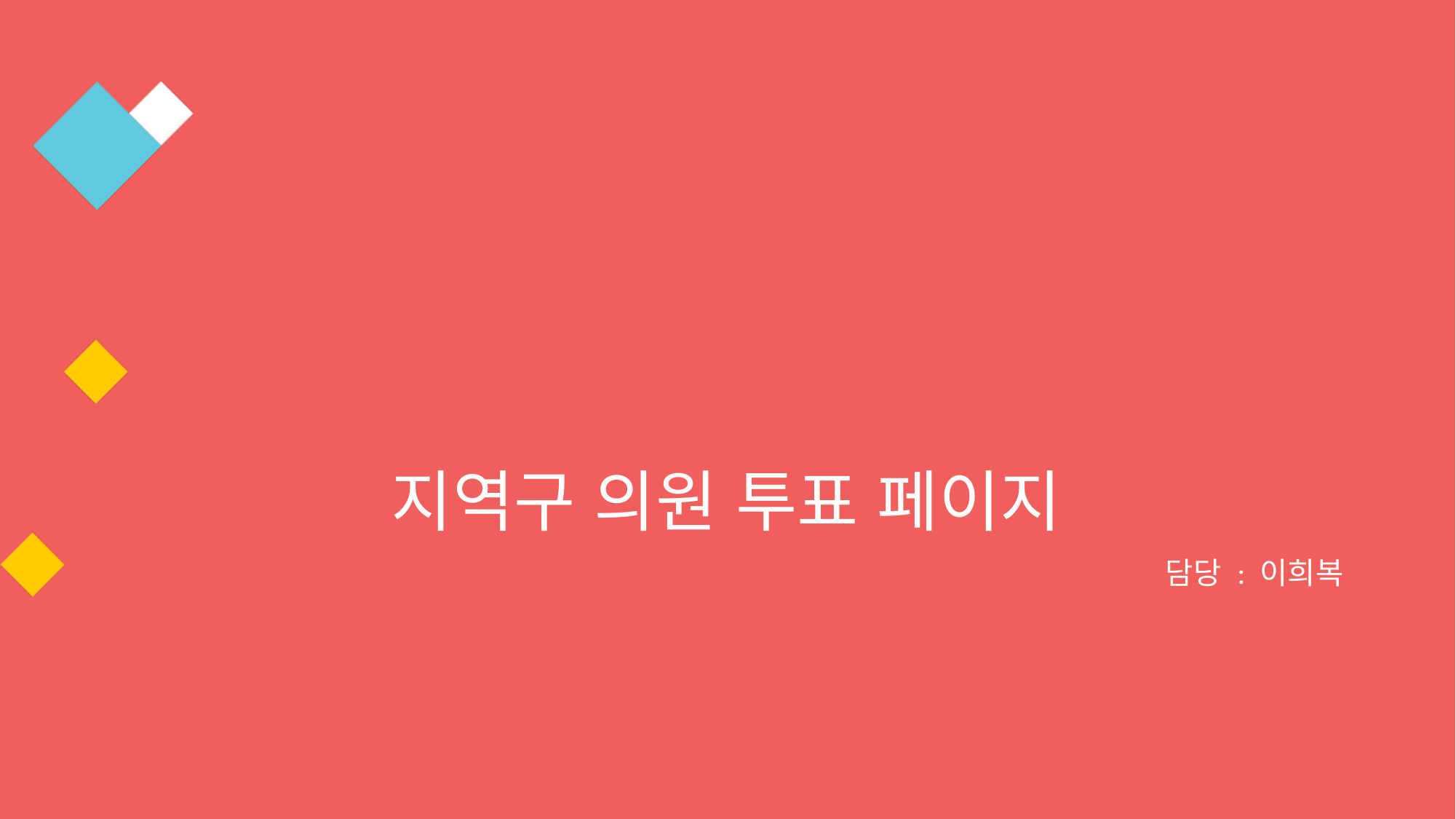

# 지역구 의원 투표 페이지
담당 : 이희복